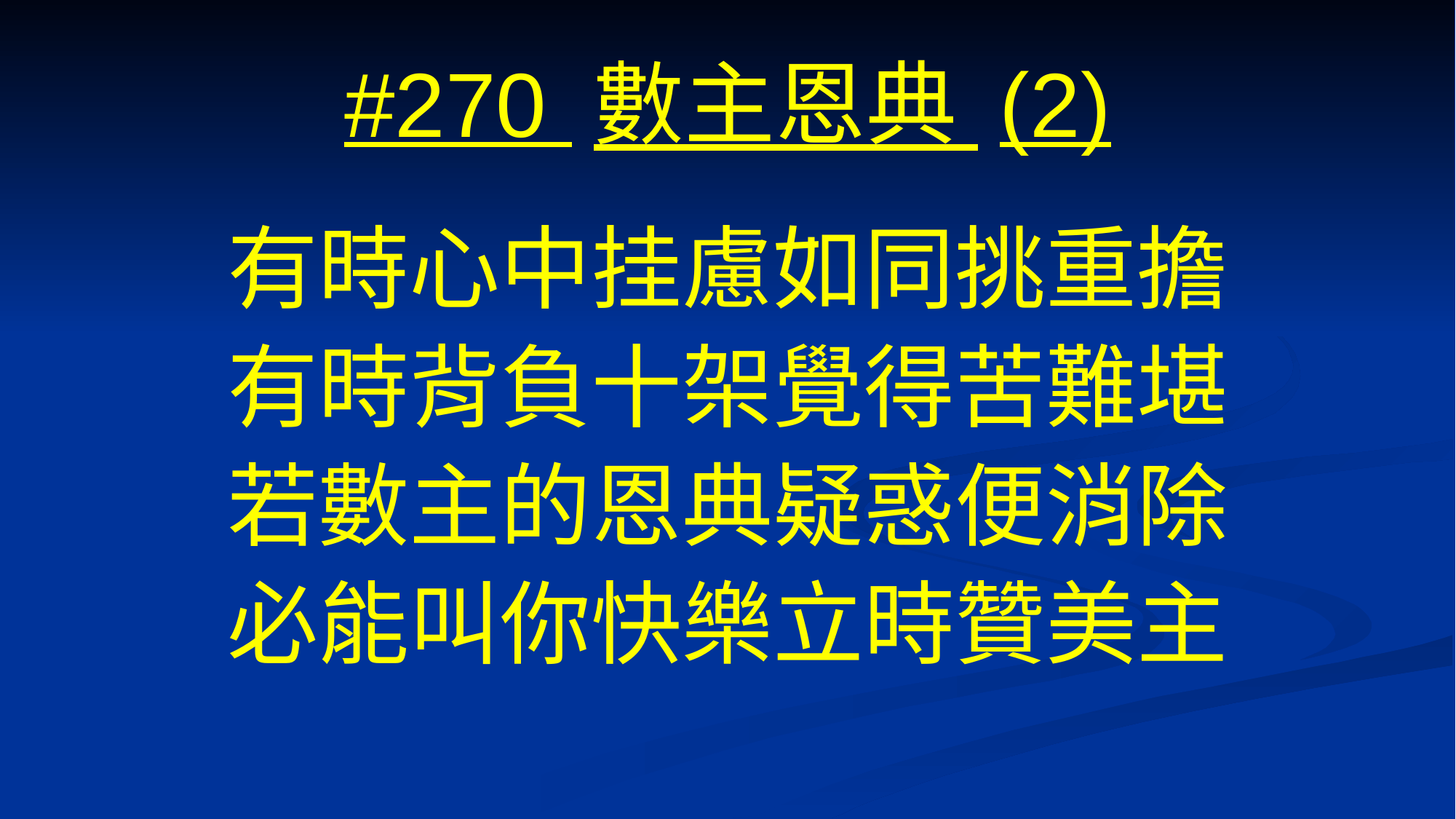

# #270 數主恩典 (2)
有時心中挂慮如同挑重擔
有時背負十架覺得苦難堪
若數主的恩典疑惑便消除
必能叫你快樂立時贊美主